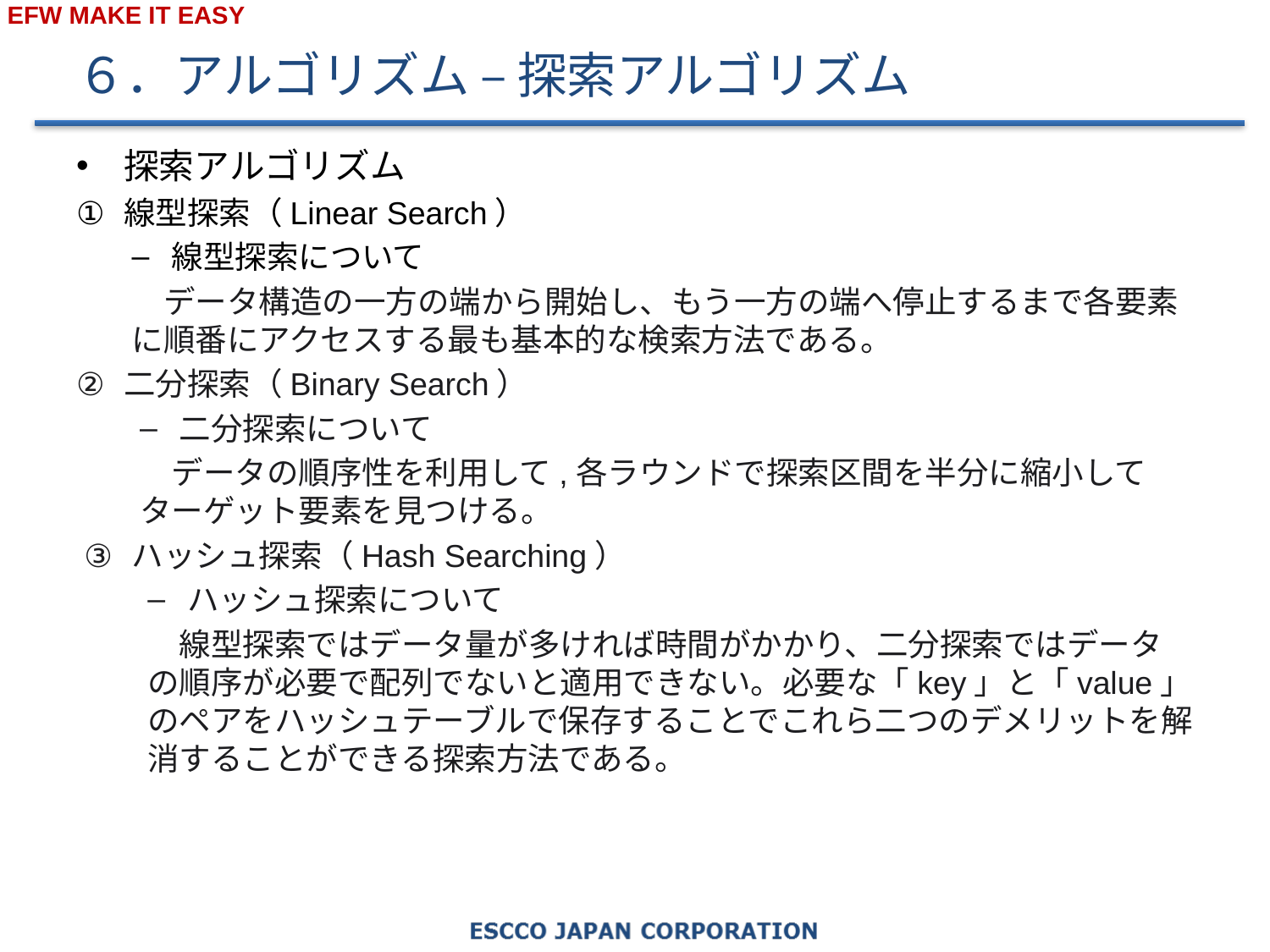

# ６．アルゴリズム – 探索アルゴリズム
探索アルゴリズム
線型探索（Linear Search）
線型探索について
　データ構造の一方の端から開始し、もう一方の端へ停止するまで各要素に順番にアクセスする最も基本的な検索方法である。
二分探索（Binary Search）
二分探索について
　データの順序性を利用して,各ラウンドで探索区間を半分に縮小してターゲット要素を見つける。
ハッシュ探索（Hash Searching）
ハッシュ探索について
　線型探索ではデータ量が多ければ時間がかかり、二分探索ではデータの順序が必要で配列でないと適用できない。必要な「key」と「value」のペアをハッシュテーブルで保存することでこれら二つのデメリットを解消することができる探索方法である。